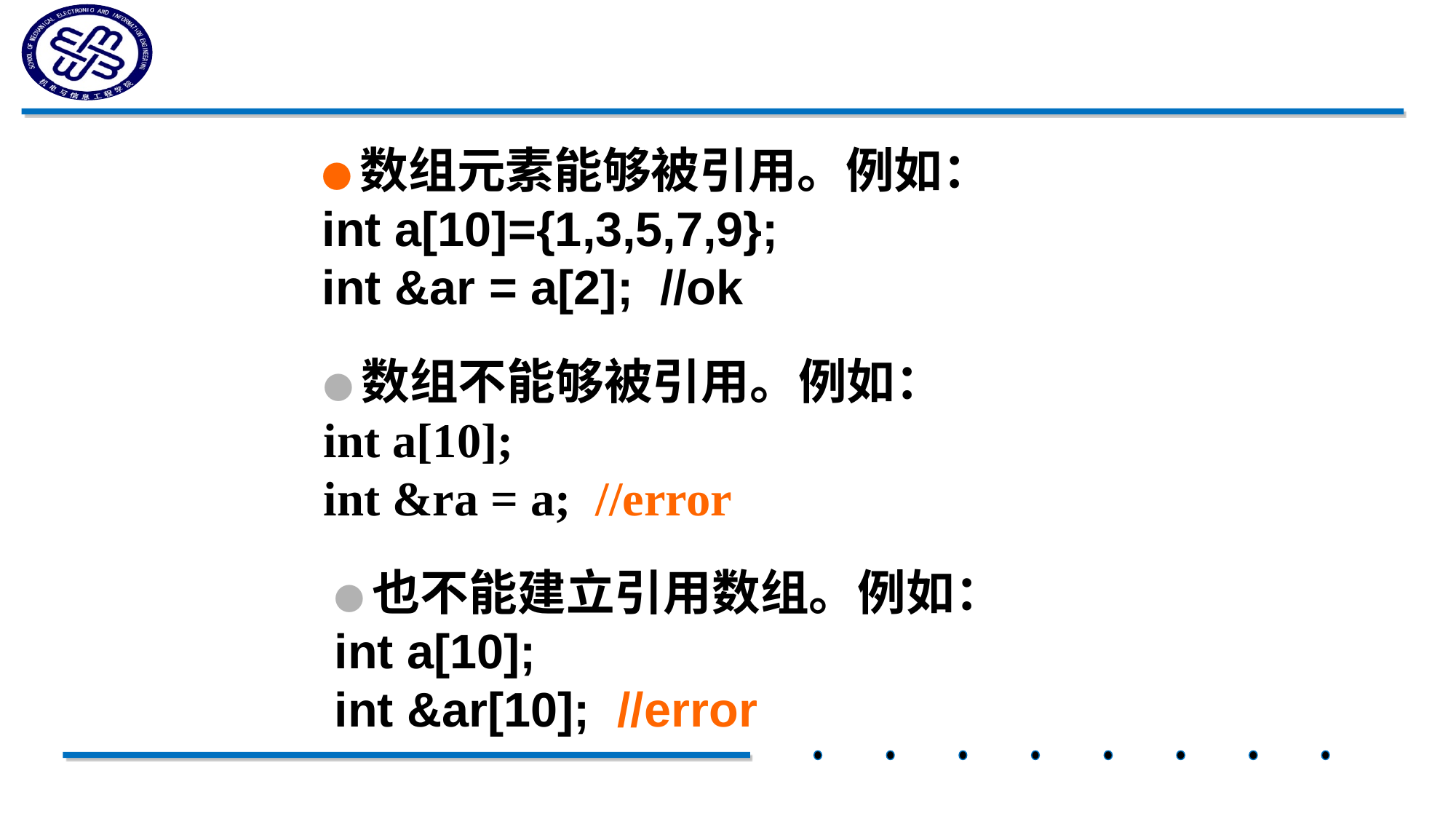

●数组元素能够被引用。例如：
int a[10]={1,3,5,7,9};
int &ar = a[2];  //ok
	●数组不能够被引用。例如：
	int a[10];
	int &ra = a;  //error
●也不能建立引用数组。例如：
int a[10];
int &ar[10];  //error